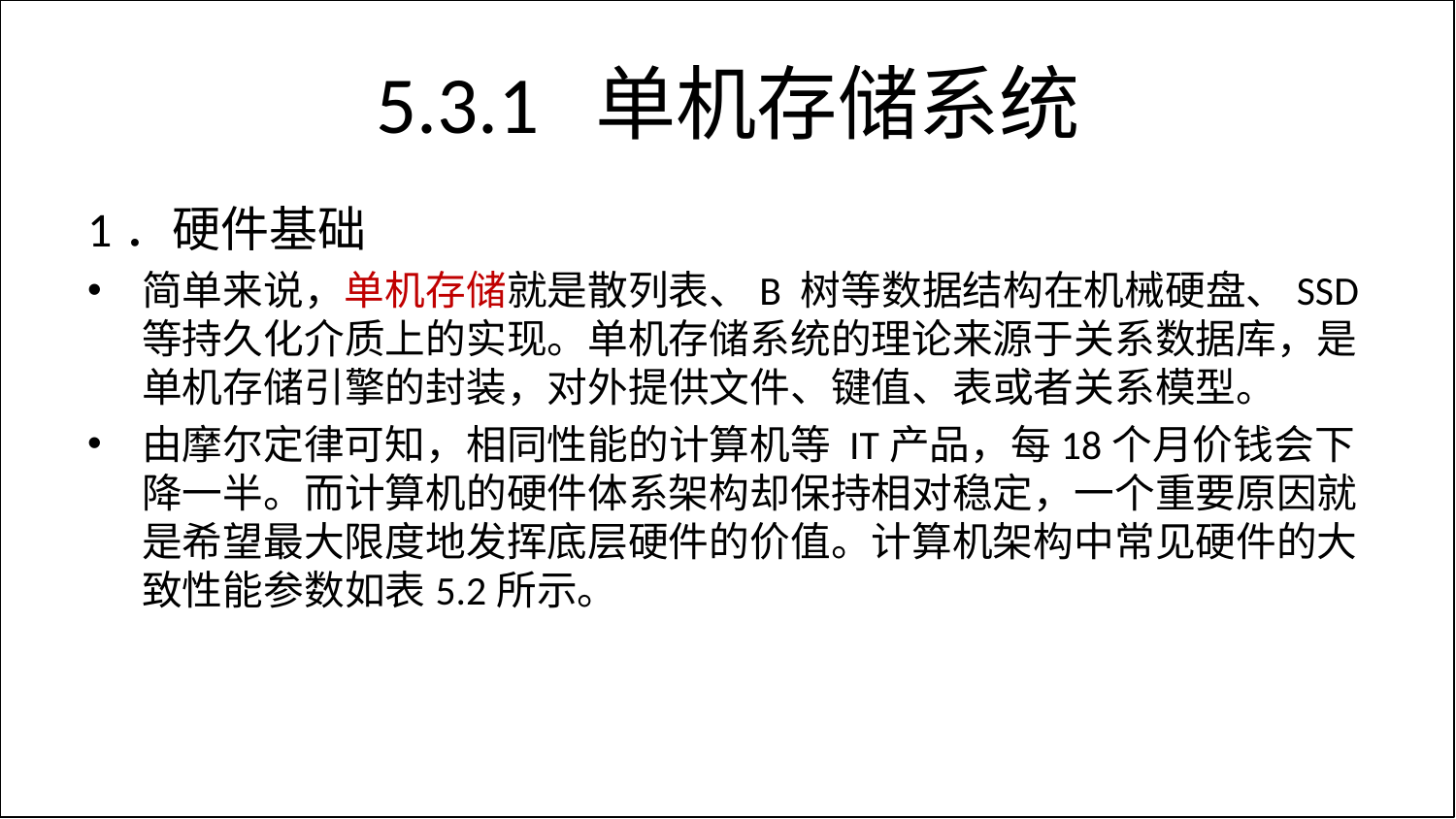

# 5.3.1  单机存储系统
1．硬件基础
简单来说，单机存储就是散列表、B 树等数据结构在机械硬盘、SSD 等持久化介质上的实现。单机存储系统的理论来源于关系数据库，是单机存储引擎的封装，对外提供文件、键值、表或者关系模型。
由摩尔定律可知，相同性能的计算机等 IT产品，每18个月价钱会下降一半。而计算机的硬件体系架构却保持相对稳定，一个重要原因就是希望最大限度地发挥底层硬件的价值。计算机架构中常见硬件的大致性能参数如表5.2所示。